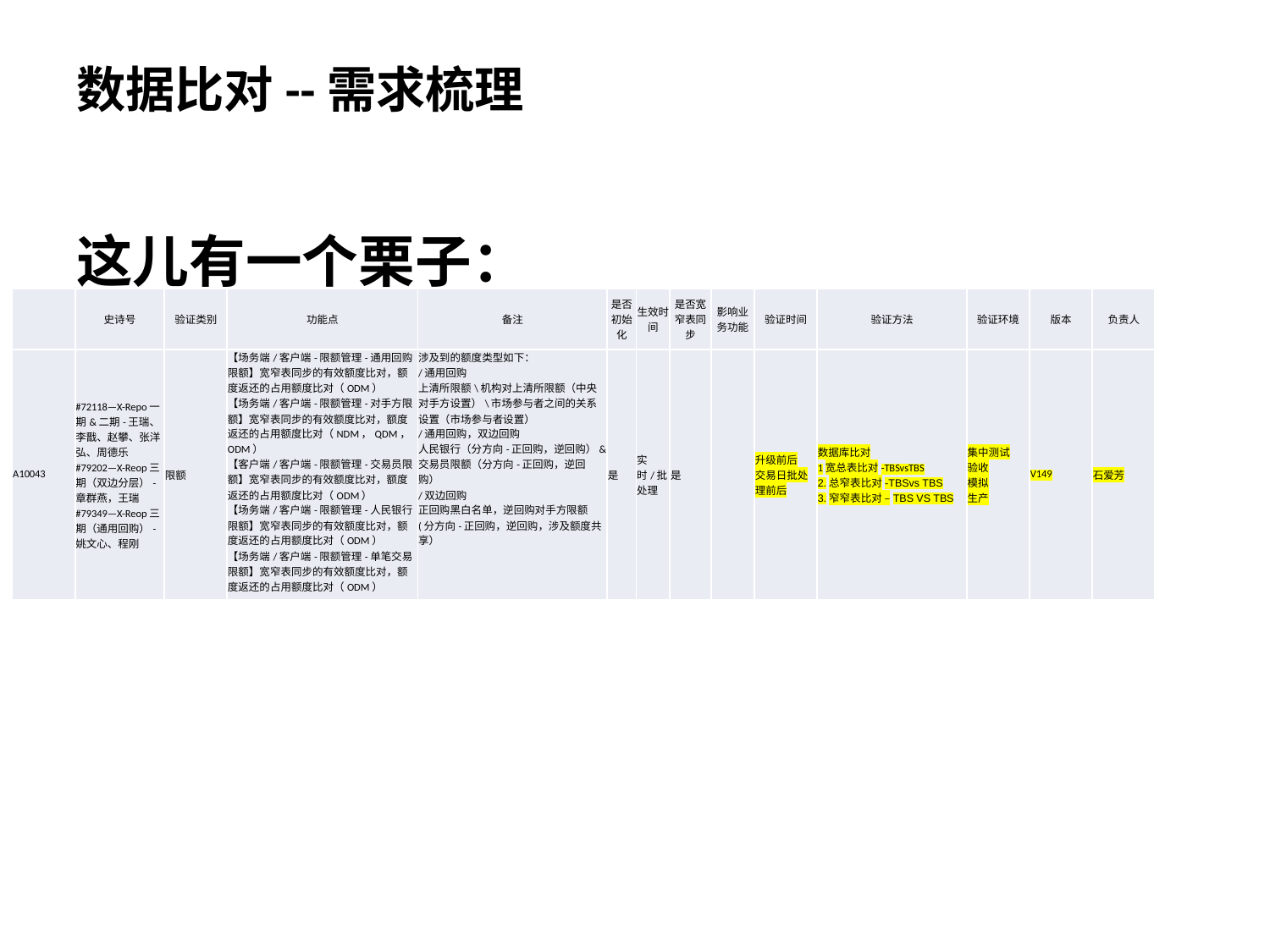

# 数据比对--需求梳理
这儿有一个栗子：

|  | 史诗号 | 验证类别 | 功能点 | 备注 | 是否初始化 | 生效时间 | 是否宽窄表同步 | 影响业务功能 | 验证时间 | 验证方法 | 验证环境 | 版本 | 负责人 |
| --- | --- | --- | --- | --- | --- | --- | --- | --- | --- | --- | --- | --- | --- |
| A10043 | #72118—X-Repo一期&二期-王瑞、李戬、赵攀、张洋弘、周德乐 #79202—X-Reop三期（双边分层）-章群燕，王瑞 #79349—X-Reop三期（通用回购）-姚文心、程刚 | 限额 | 【场务端/客户端-限额管理-通用回购限额】宽窄表同步的有效额度比对，额度返还的占用额度比对（ODM） 【场务端/客户端-限额管理-对手方限额】宽窄表同步的有效额度比对，额度返还的占用额度比对（NDM，QDM，ODM） 【客户端/客户端-限额管理-交易员限额】宽窄表同步的有效额度比对，额度返还的占用额度比对（ODM） 【场务端/客户端-限额管理-人民银行限额】宽窄表同步的有效额度比对，额度返还的占用额度比对（ODM） 【场务端/客户端-限额管理-单笔交易限额】宽窄表同步的有效额度比对，额度返还的占用额度比对（ODM） | 涉及到的额度类型如下： /通用回购 上清所限额\机构对上清所限额（中央对手方设置）\市场参与者之间的关系设置（市场参与者设置） /通用回购，双边回购 人民银行（分方向-正回购，逆回购）&交易员限额（分方向-正回购，逆回购） /双边回购 正回购黑白名单，逆回购对手方限额(分方向-正回购，逆回购，涉及额度共享） | 是 | 实时/批处理 | 是 |  | 升级前后 交易日批处理前后 | 数据库比对 1宽总表比对-TBSvsTBS 2.总窄表比对-TBSvs TBS 3.窄窄表比对 –TBS VS TBS | 集中测试 验收 模拟 生产 | V149 | 石爱芳 |